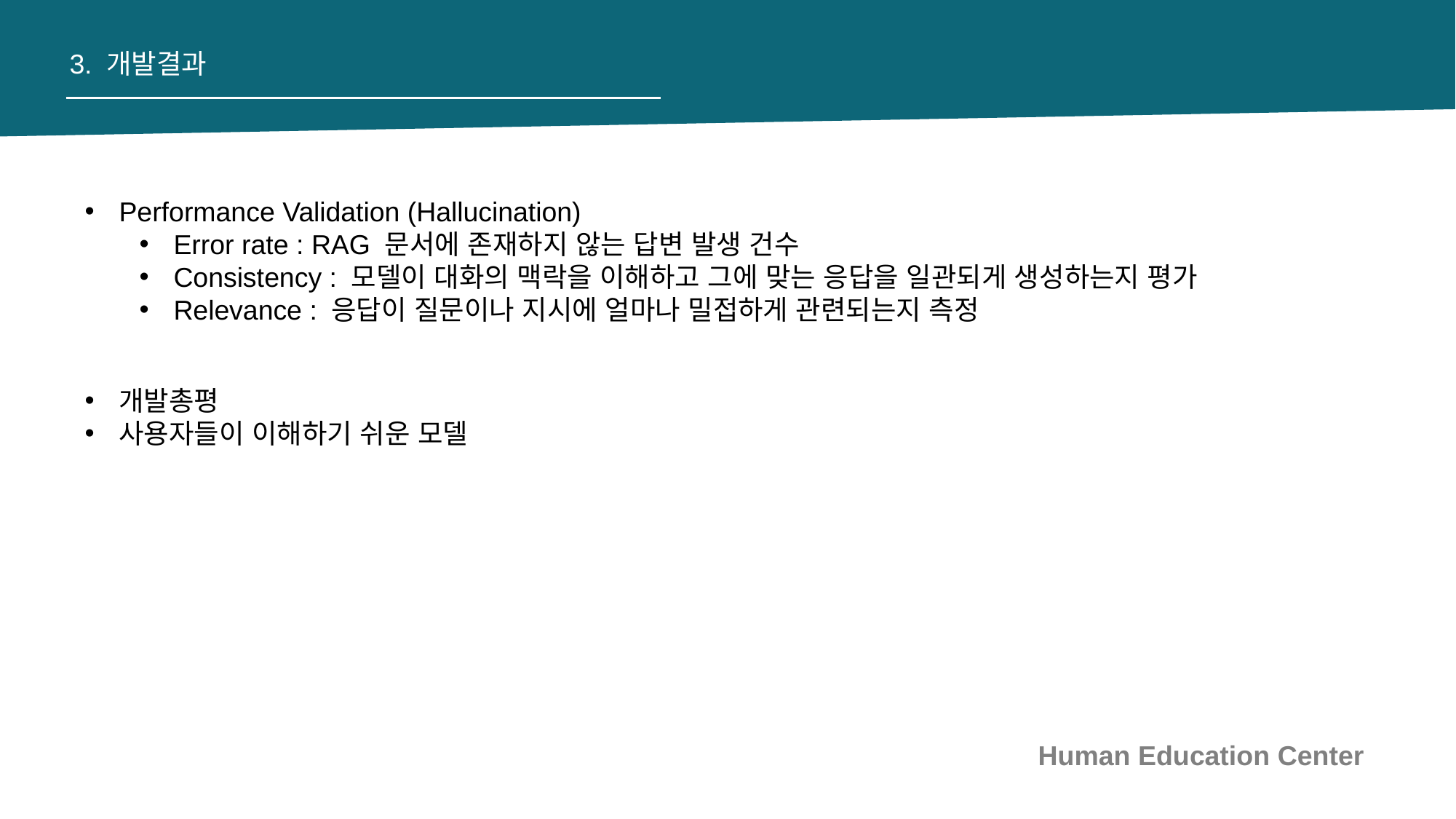

3. 개발결과
Performance Validation (Hallucination)
Error rate : RAG 문서에 존재하지 않는 답변 발생 건수
Consistency : 모델이 대화의 맥락을 이해하고 그에 맞는 응답을 일관되게 생성하는지 평가
Relevance : 응답이 질문이나 지시에 얼마나 밀접하게 관련되는지 측정

개발총평
사용자들이 이해하기 쉬운 모델